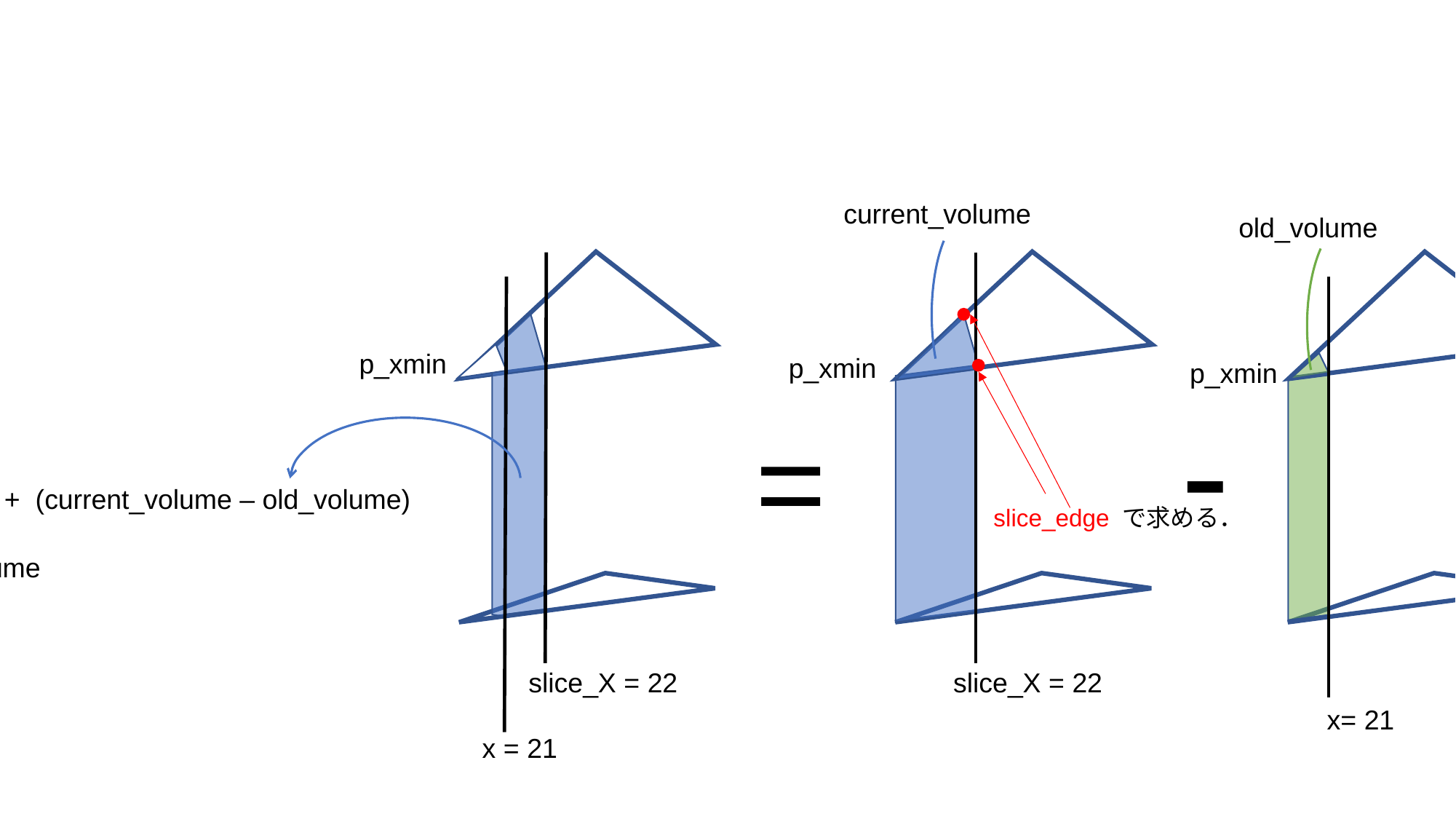

current_volume
old_volume

p_xmin
p_xmin

p_xmin

-
=

volume(21) = volume(21) +  (current_volume – old_volume)

slice_edge で求める．
old_volume =current_volume

slice_X = 22
slice_X = 22
x= 21
x = 21